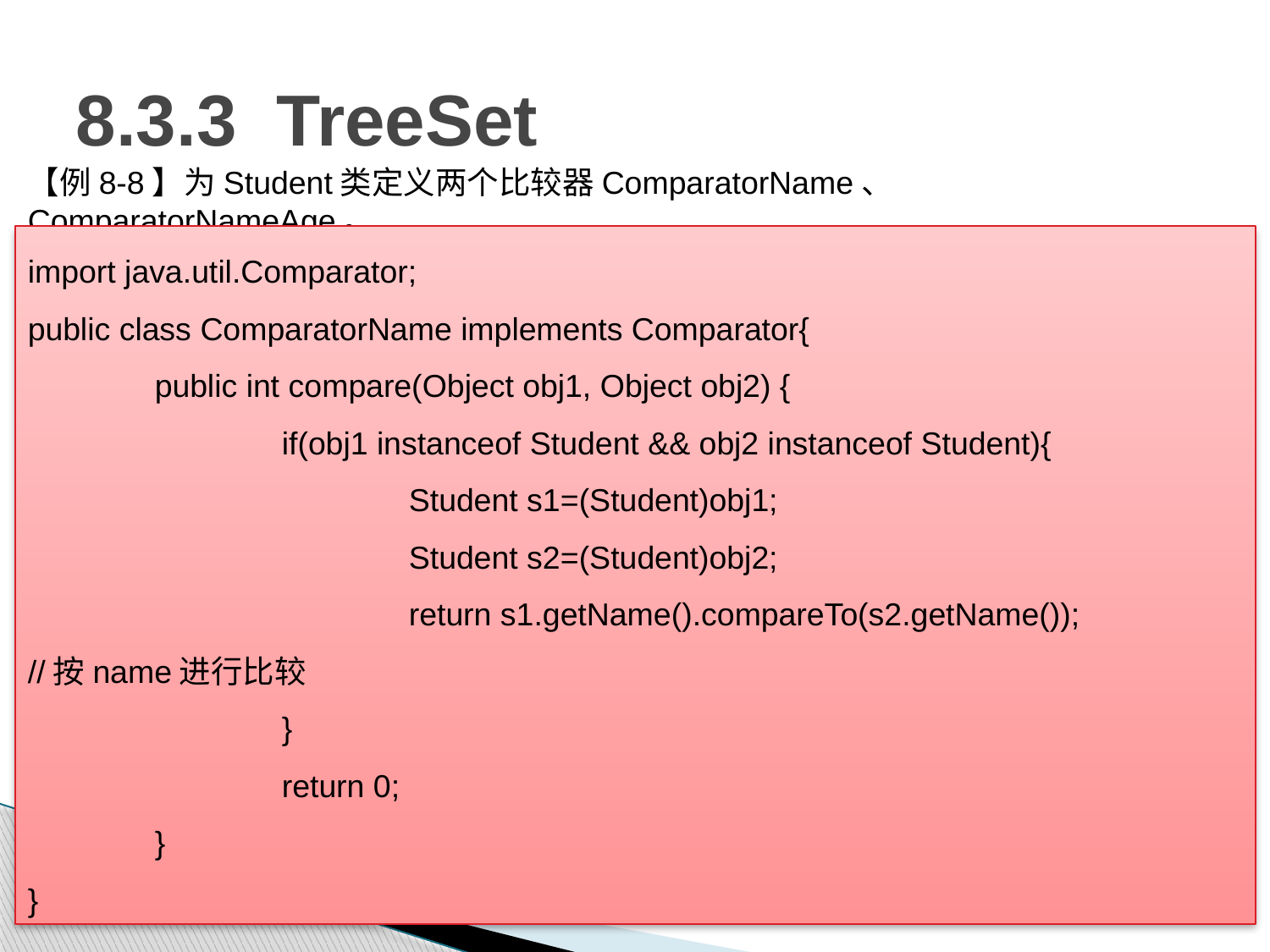

# 8.3.3  TreeSet
【例8-8】为Student类定义两个比较器ComparatorName、 ComparatorNameAge。
import java.util.Comparator;
public class ComparatorName implements Comparator{
	public int compare(Object obj1, Object obj2) {
		if(obj1 instanceof Student && obj2 instanceof Student){
			Student s1=(Student)obj1;
			Student s2=(Student)obj2;
			return s1.getName().compareTo(s2.getName());
//按name进行比较
		}
		return 0;
	}
}